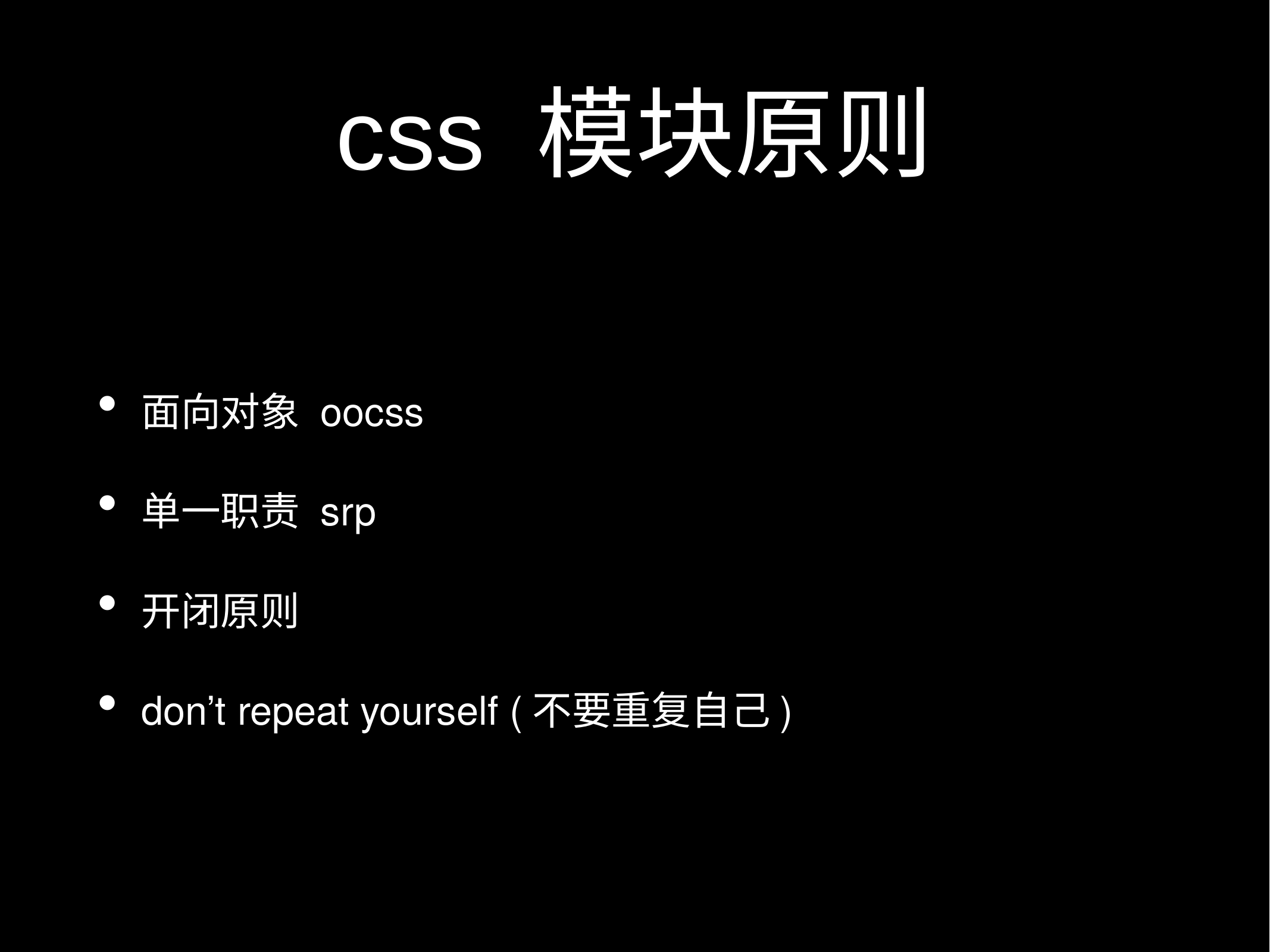

# css 模块原则
面向对象 oocss
单一职责 srp
开闭原则
don’t repeat yourself (不要重复自己)